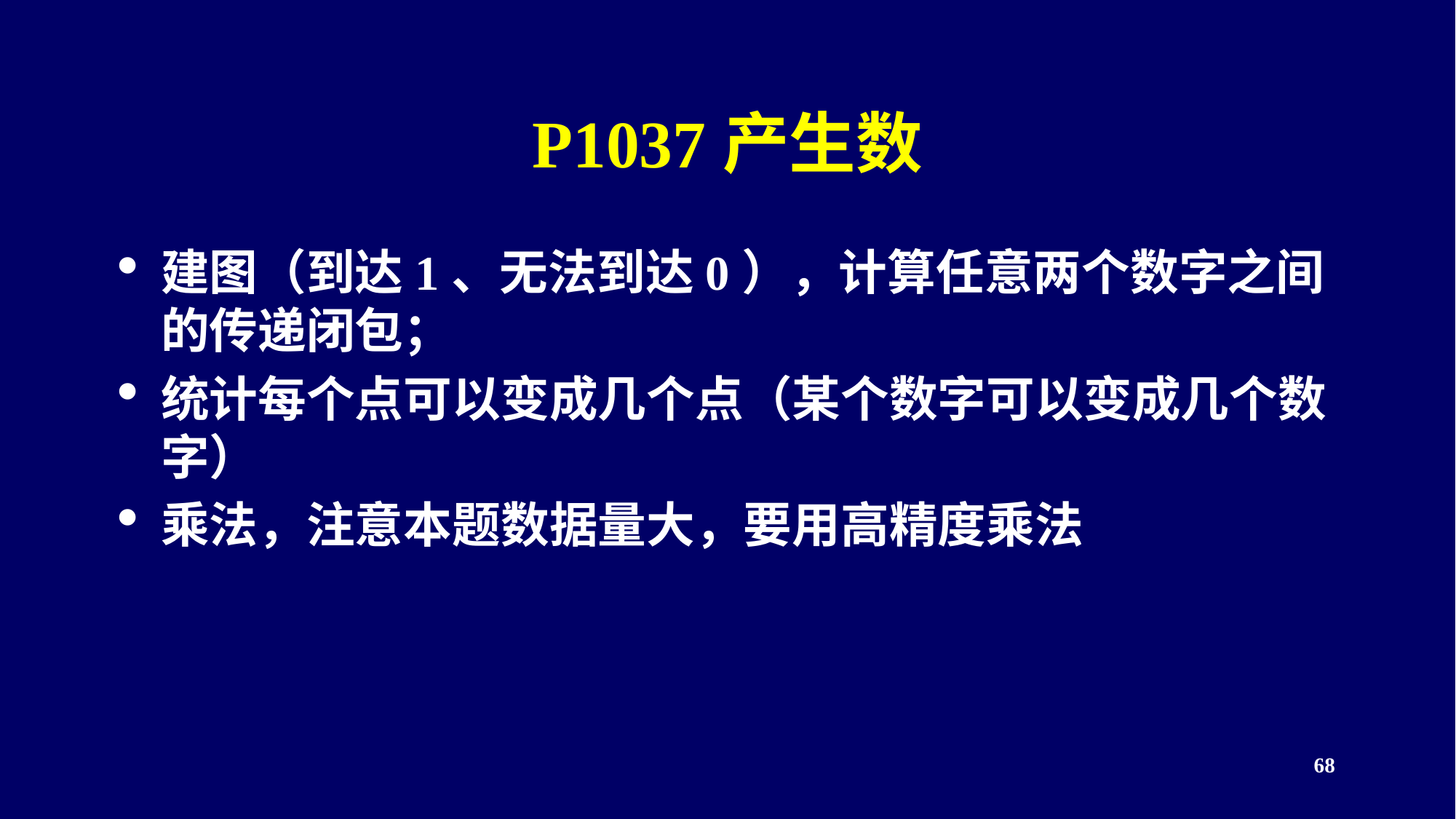

# P1037产生数
建图（到达1、无法到达0），计算任意两个数字之间的传递闭包；
统计每个点可以变成几个点（某个数字可以变成几个数字）
乘法，注意本题数据量大，要用高精度乘法
68